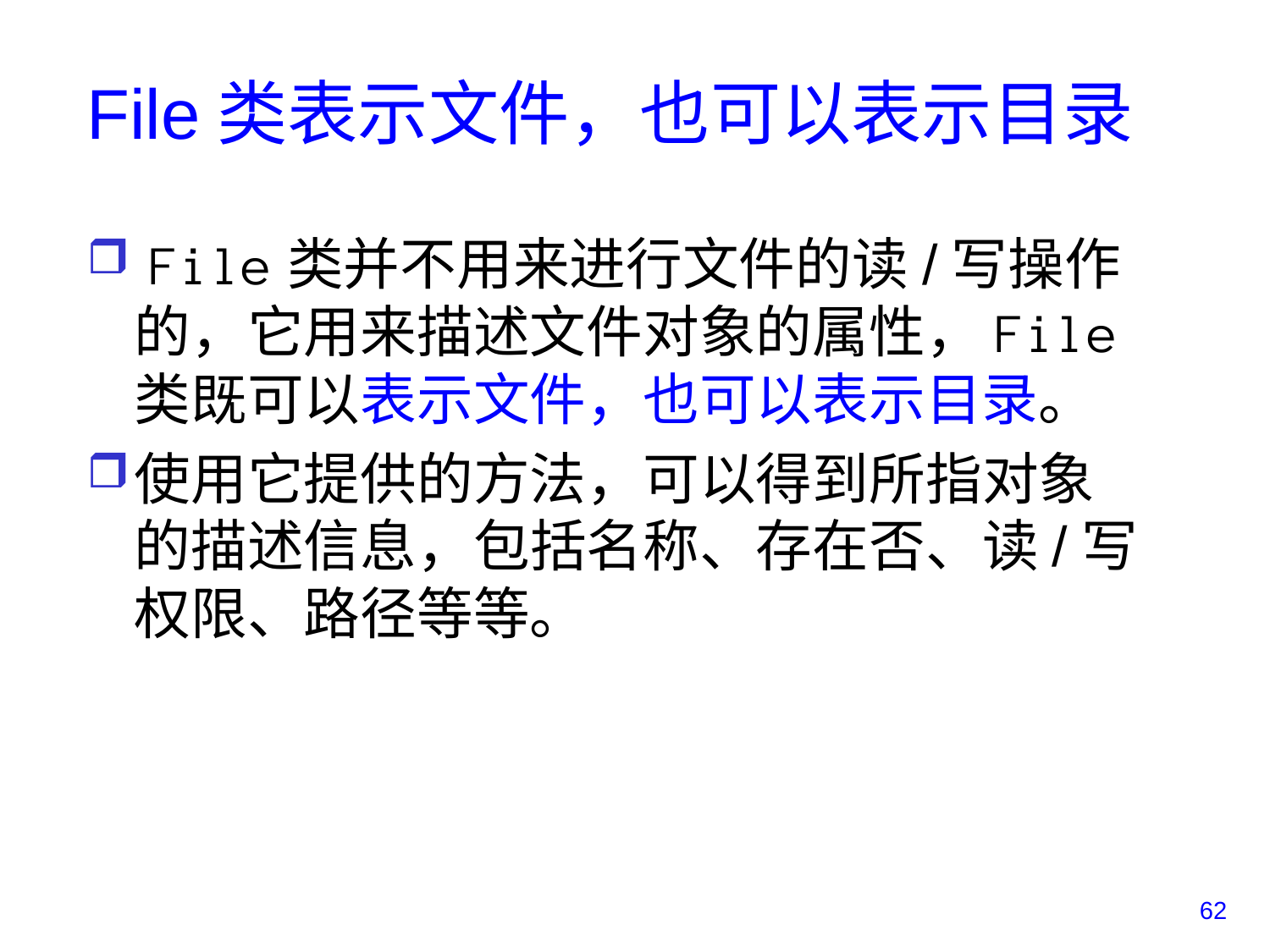

# File类表示文件，也可以表示目录
 File类并不用来进行文件的读/写操作的，它用来描述文件对象的属性，File类既可以表示文件，也可以表示目录。
使用它提供的方法，可以得到所指对象的描述信息，包括名称、存在否、读/写权限、路径等等。
62